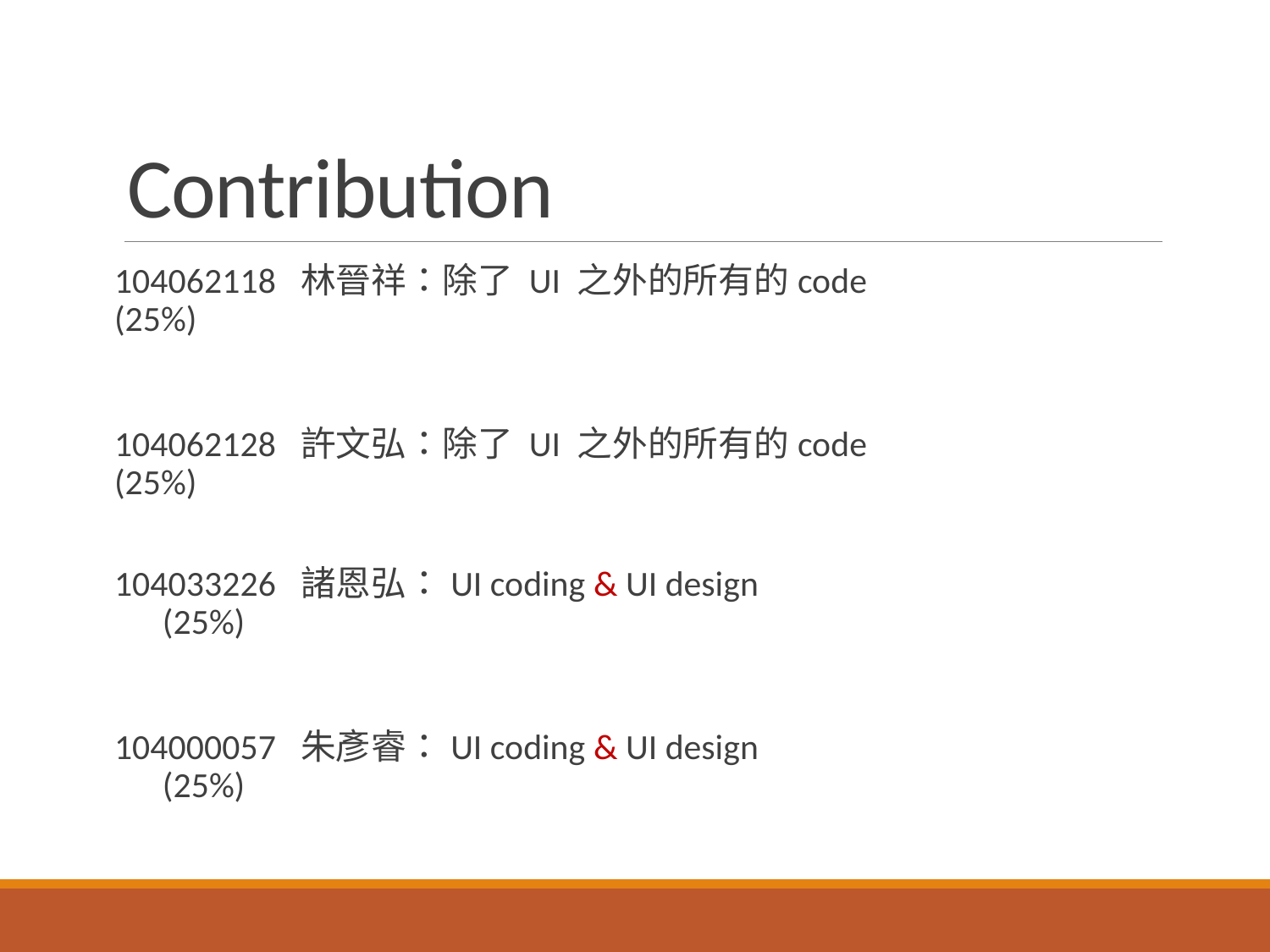

# Contribution
104062118  林晉祥：除了 UI 之外的所有的code		          (25%)

104062128  許文弘：除了 UI 之外的所有的code 	                          (25%)
104033226  諸恩弘：UI coding & UI design		                          (25%)

104000057  朱彥睿：UI coding & UI design		                          (25%)